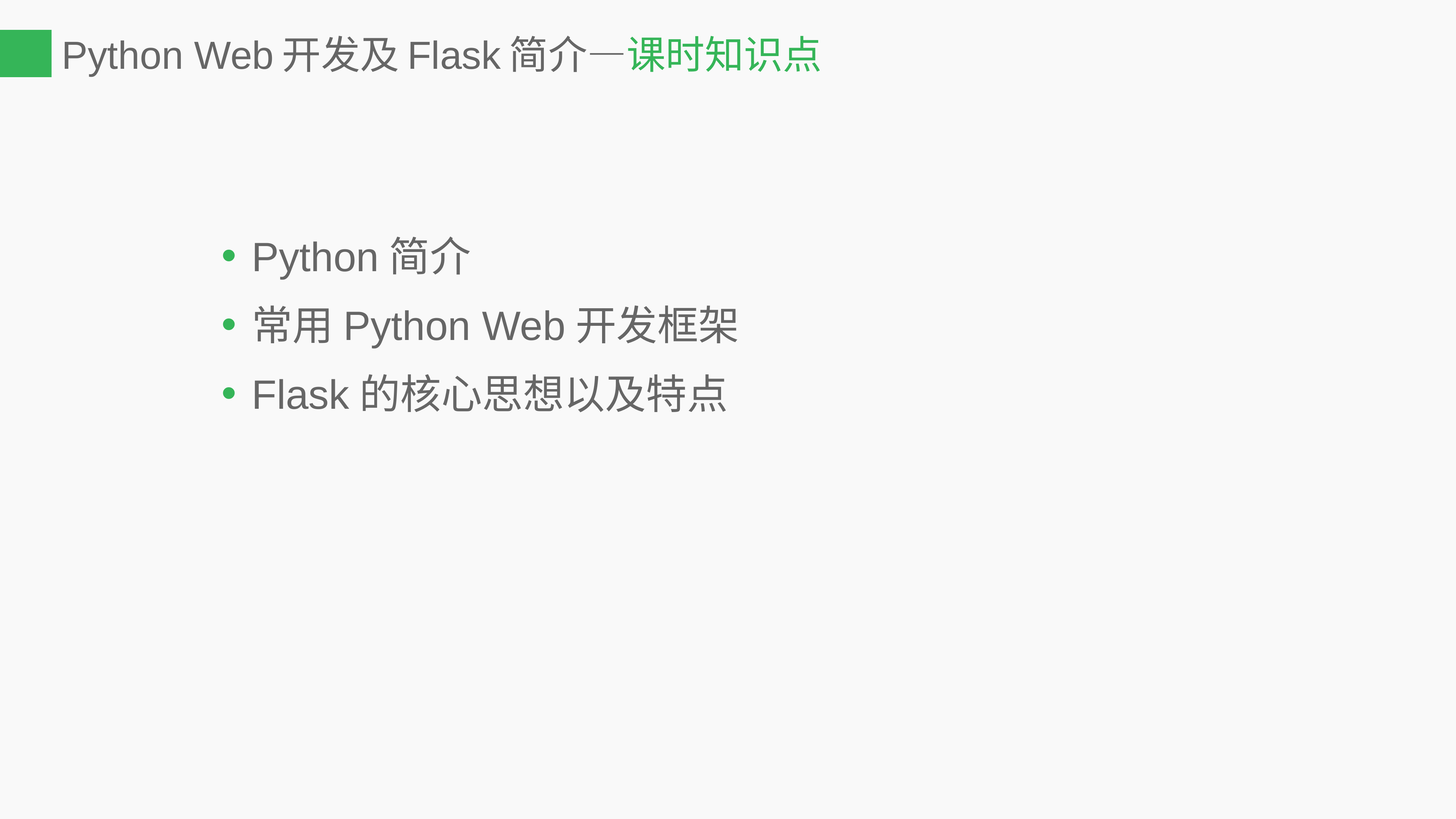

# Python Web开发及Flask简介—课时知识点
Python简介
常用Python Web开发框架
Flask的核心思想以及特点